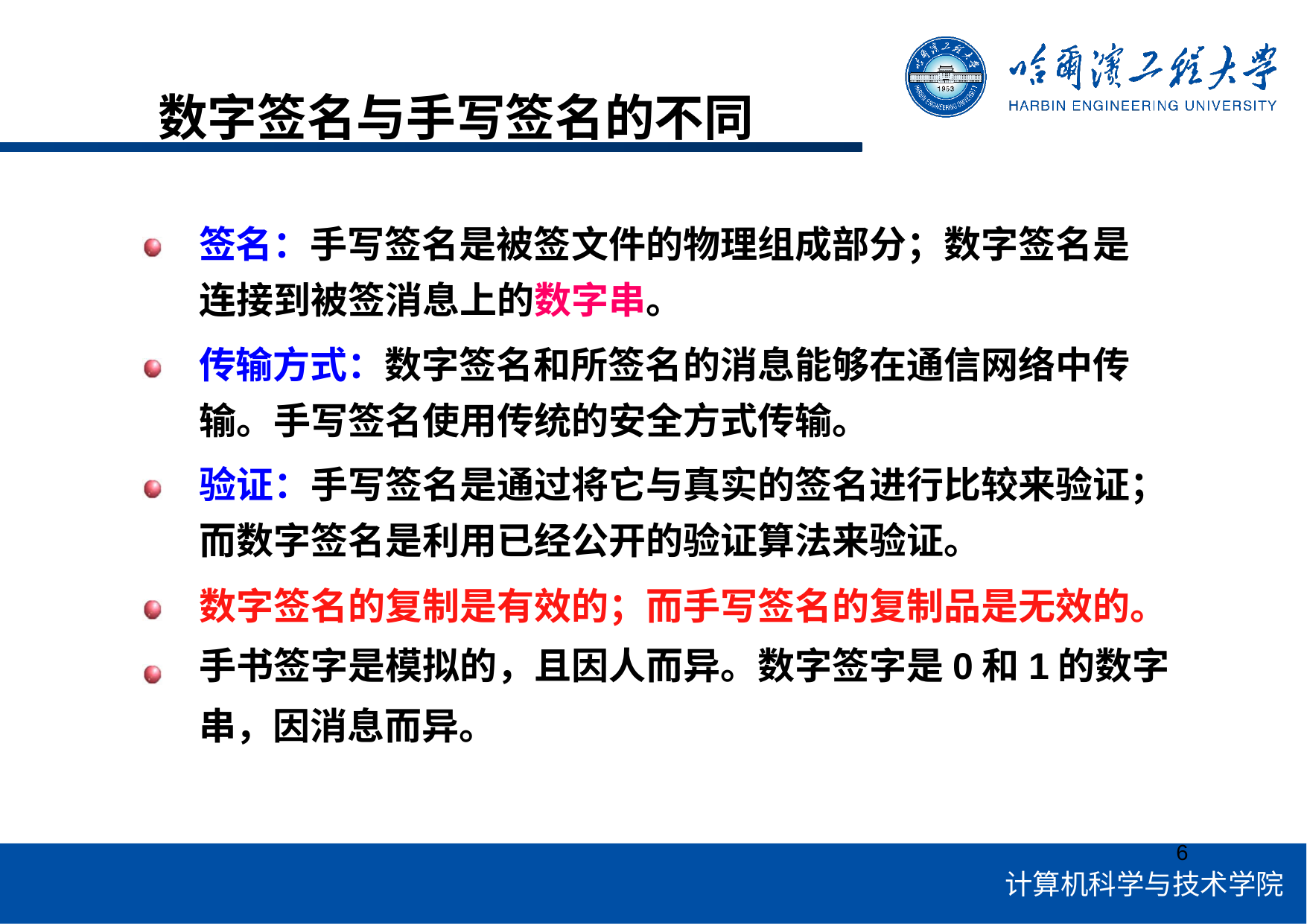

# 数字签名与手写签名的不同
签名：手写签名是被签文件的物理组成部分；数字签名是 连接到被签消息上的数字串。
传输方式：数字签名和所签名的消息能够在通信网络中传 输。手写签名使用传统的安全方式传输。
验证：手写签名是通过将它与真实的签名进行比较来验证； 而数字签名是利用已经公开的验证算法来验证。
数字签名的复制是有效的；而手写签名的复制品是无效的。 手书签字是模拟的，且因人而异。数字签字是0和1的数字 串，因消息而异。

6